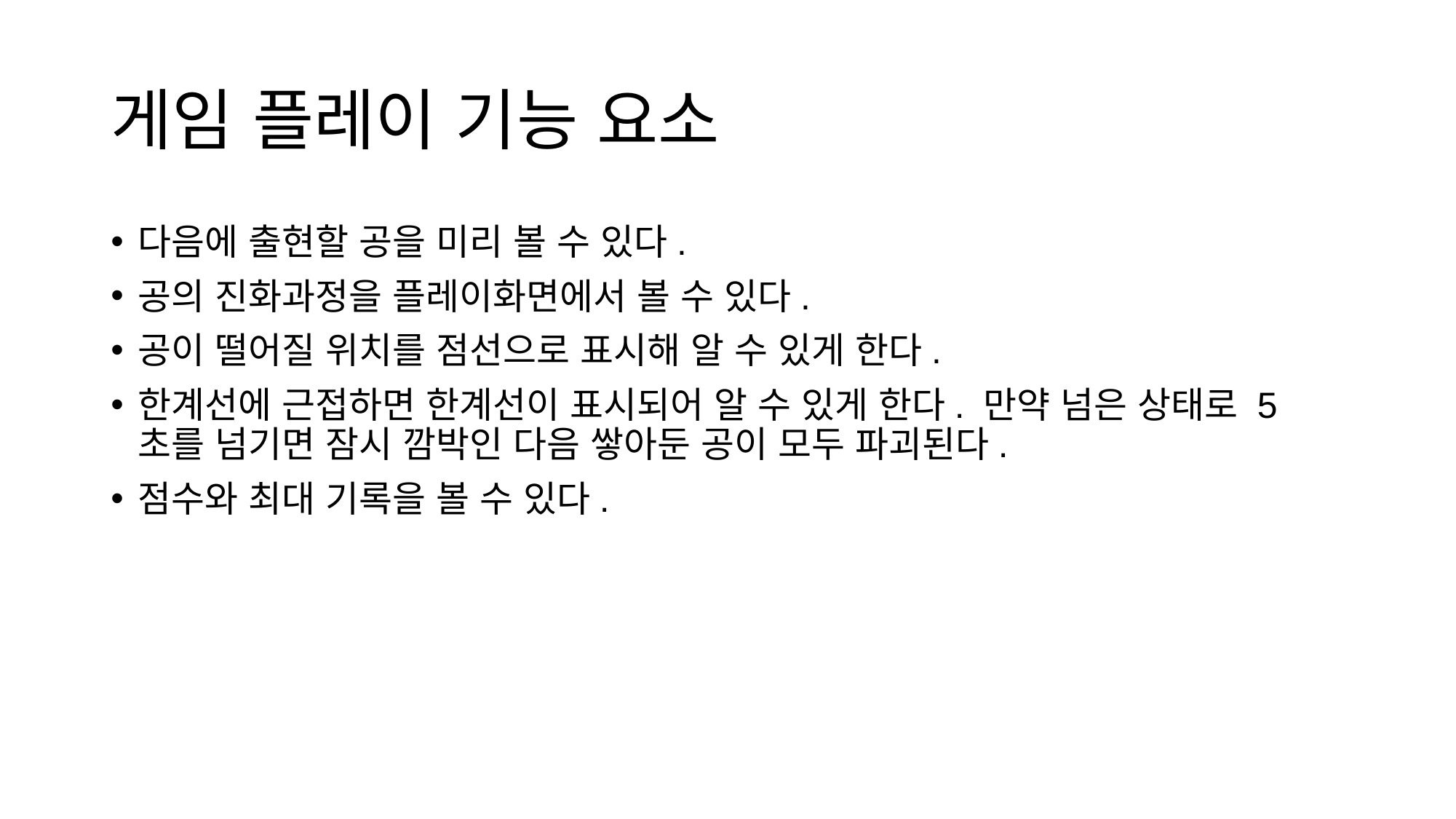

# 게임 플레이 기능 요소
다음에 출현할 공을 미리 볼 수 있다.
공의 진화과정을 플레이화면에서 볼 수 있다.
공이 떨어질 위치를 점선으로 표시해 알 수 있게 한다.
한계선에 근접하면 한계선이 표시되어 알 수 있게 한다. 만약 넘은 상태로 5초를 넘기면 잠시 깜박인 다음 쌓아둔 공이 모두 파괴된다.
점수와 최대 기록을 볼 수 있다.